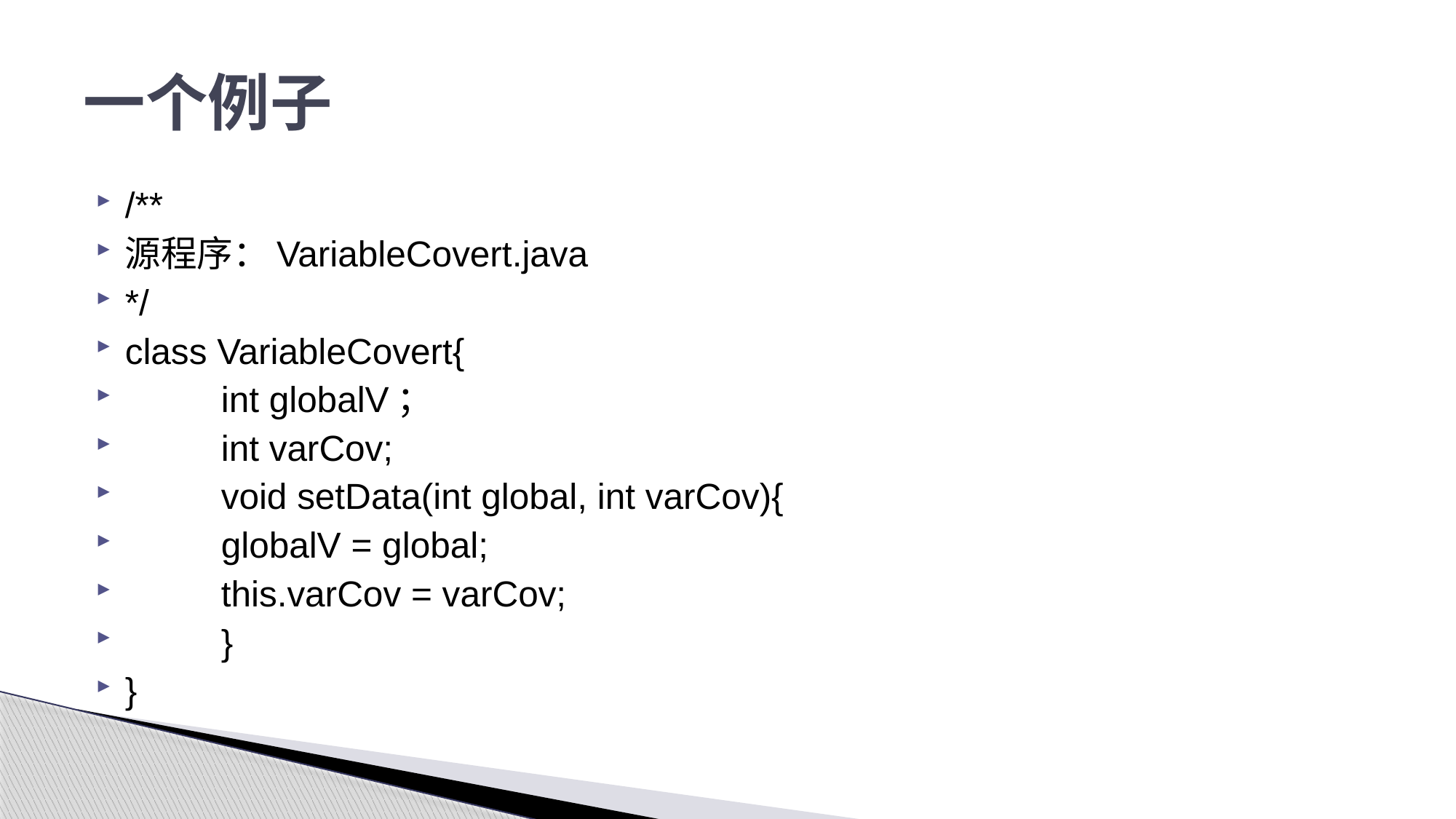

# 一个例子
/**
源程序：VariableCovert.java
*/
class VariableCovert{
	int globalV；
	int varCov;
	void setData(int global, int varCov){
		globalV = global;
		this.varCov = varCov;
	}
}